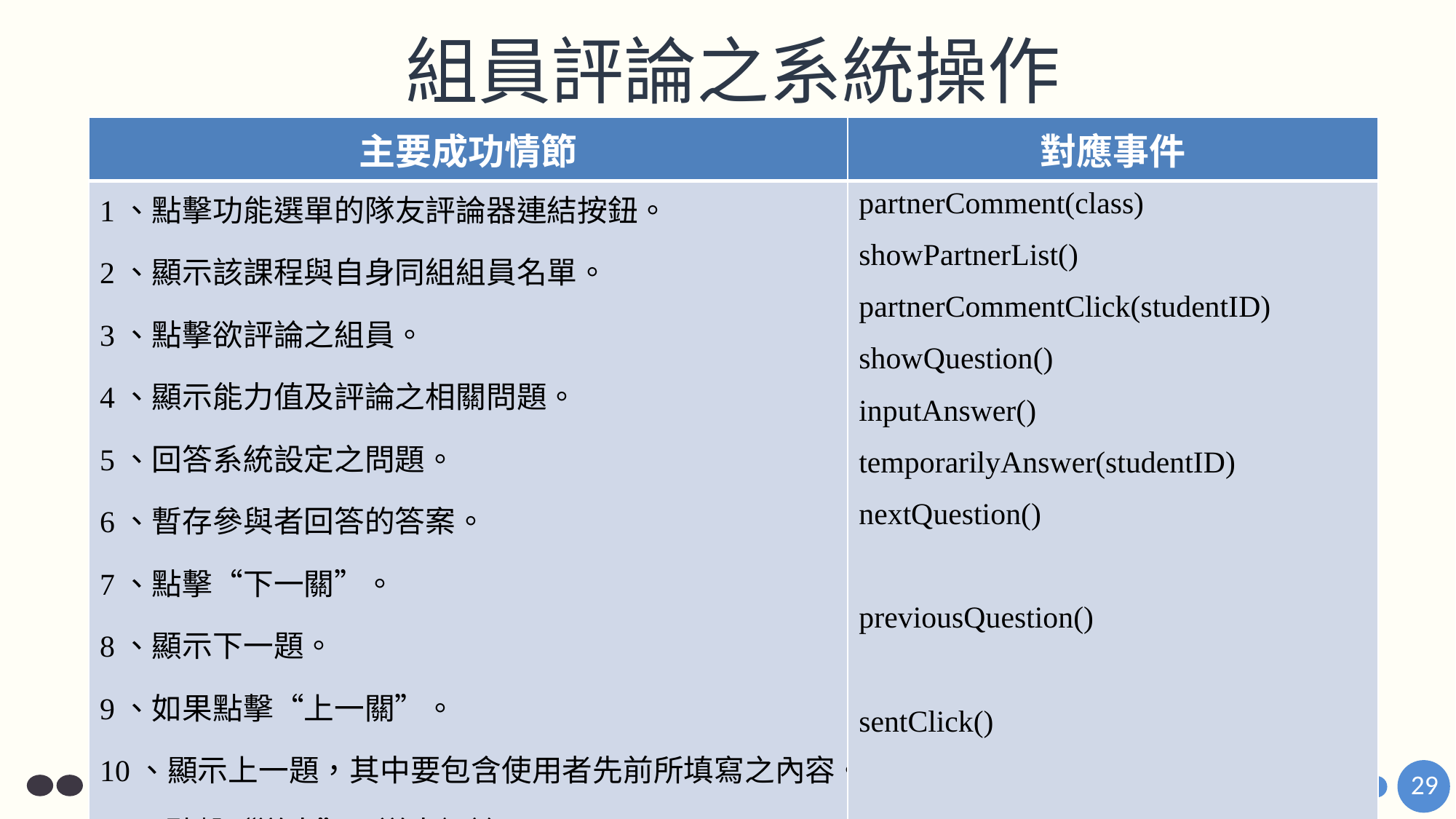

# 組員評論之系統操作
| 主要成功情節 | 對應事件 |
| --- | --- |
| 1、點擊功能選單的隊友評論器連結按鈕。 2、顯示該課程與自身同組組員名單。 3、點擊欲評論之組員。 4、顯示能力值及評論之相關問題。 5、回答系統設定之問題。 6、暫存參與者回答的答案。 7、點擊“下一關”。 8、顯示下一題。 9、如果點擊“上一關”。 10、顯示上一題，其中要包含使用者先前所填寫之內容。 11、點擊“送出”，送出評論。 | partnerComment(class) showPartnerList() partnerCommentClick(studentID) showQuestion() inputAnswer() temporarilyAnswer(studentID) nextQuestion() previousQuestion() sentClick() |
29